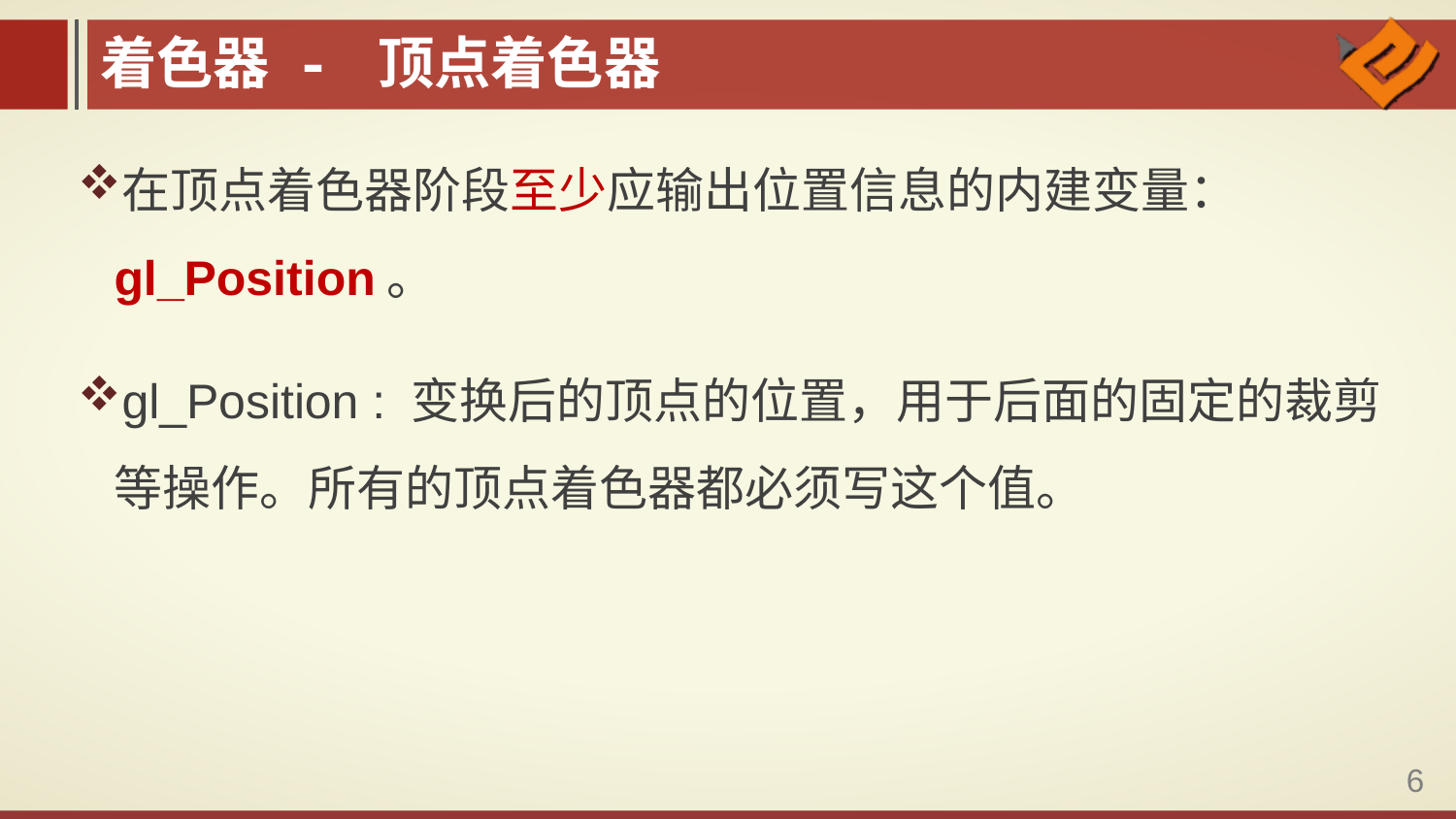

着色器 - 顶点着色器
在顶点着色器阶段至少应输出位置信息的内建变量：gl_Position。
gl_Position : 变换后的顶点的位置，用于后面的固定的裁剪等操作。所有的顶点着色器都必须写这个值。